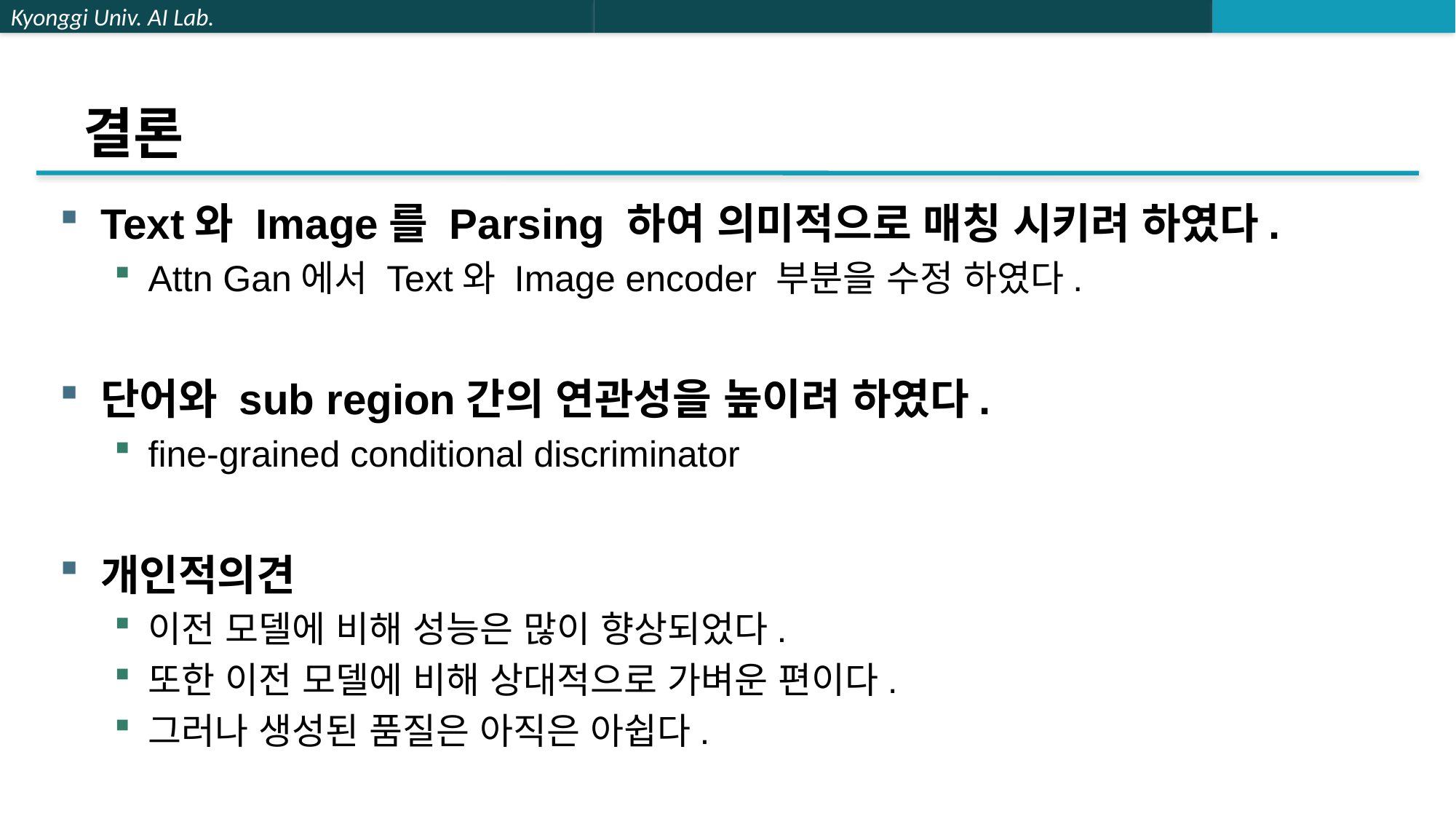

# 결론
Text와 Image를 Parsing 하여 의미적으로 매칭 시키려 하였다.
Attn Gan에서 Text와 Image encoder 부분을 수정 하였다.

단어와 sub region간의 연관성을 높이려 하였다.
fine-grained conditional discriminator

개인적의견
이전 모델에 비해 성능은 많이 향상되었다.
또한 이전 모델에 비해 상대적으로 가벼운 편이다.
그러나 생성된 품질은 아직은 아쉽다.